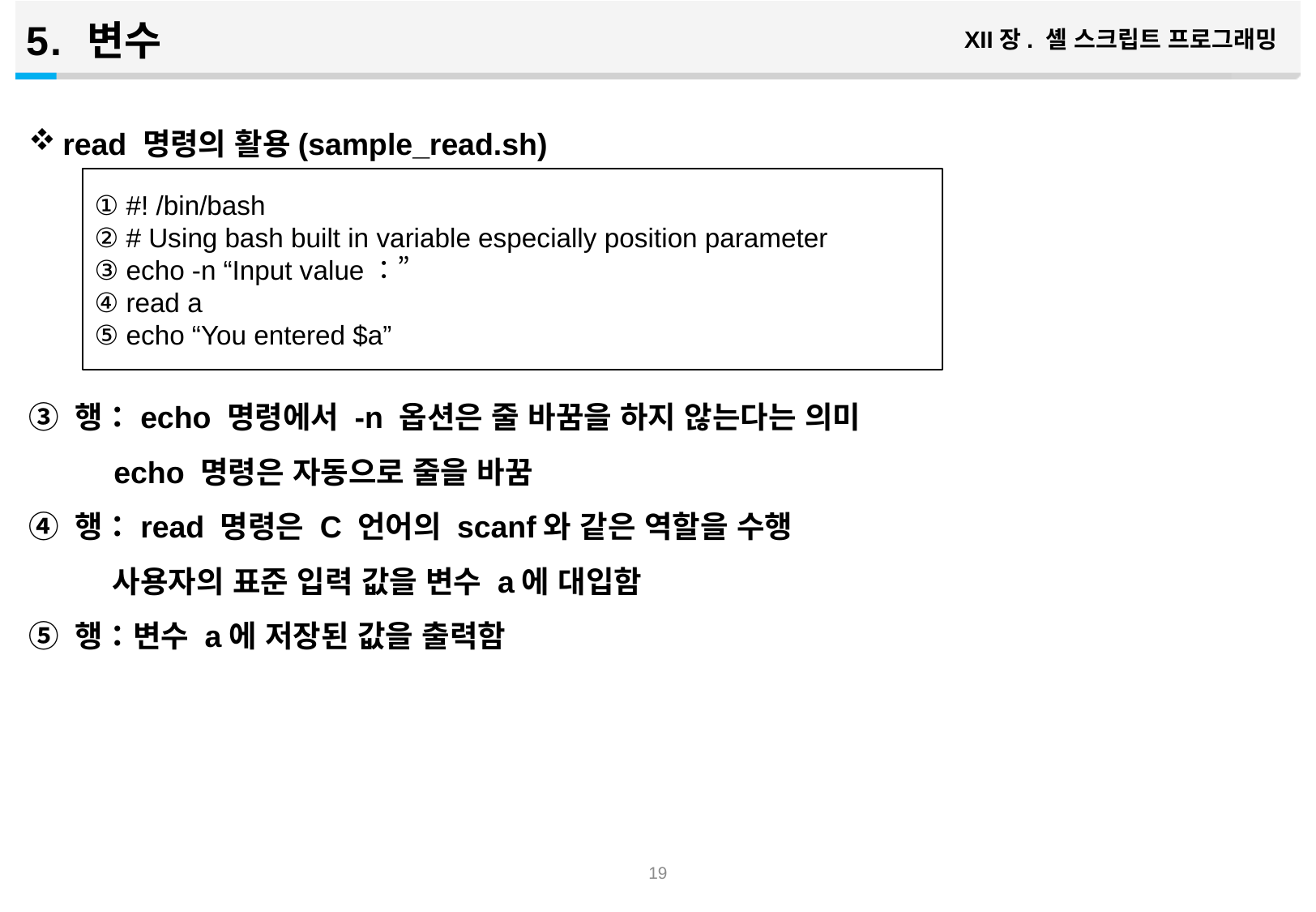

변수
XII장. 셸 스크립트 프로그래밍
read 명령의 활용(sample_read.sh)

③ 행：echo 명령에서 -n 옵션은 줄 바꿈을 하지 않는다는 의미
          echo 명령은 자동으로 줄을 바꿈
④ 행：read 명령은 C 언어의 scanf와 같은 역할을 수행
         사용자의 표준 입력 값을 변수 a에 대입함
⑤ 행：변수 a에 저장된 값을 출력함

① #! /bin/bash
② # Using bash built in variable especially position parameter
③ echo -n “Input value：”
④ read a
⑤ echo “You entered $a”
19